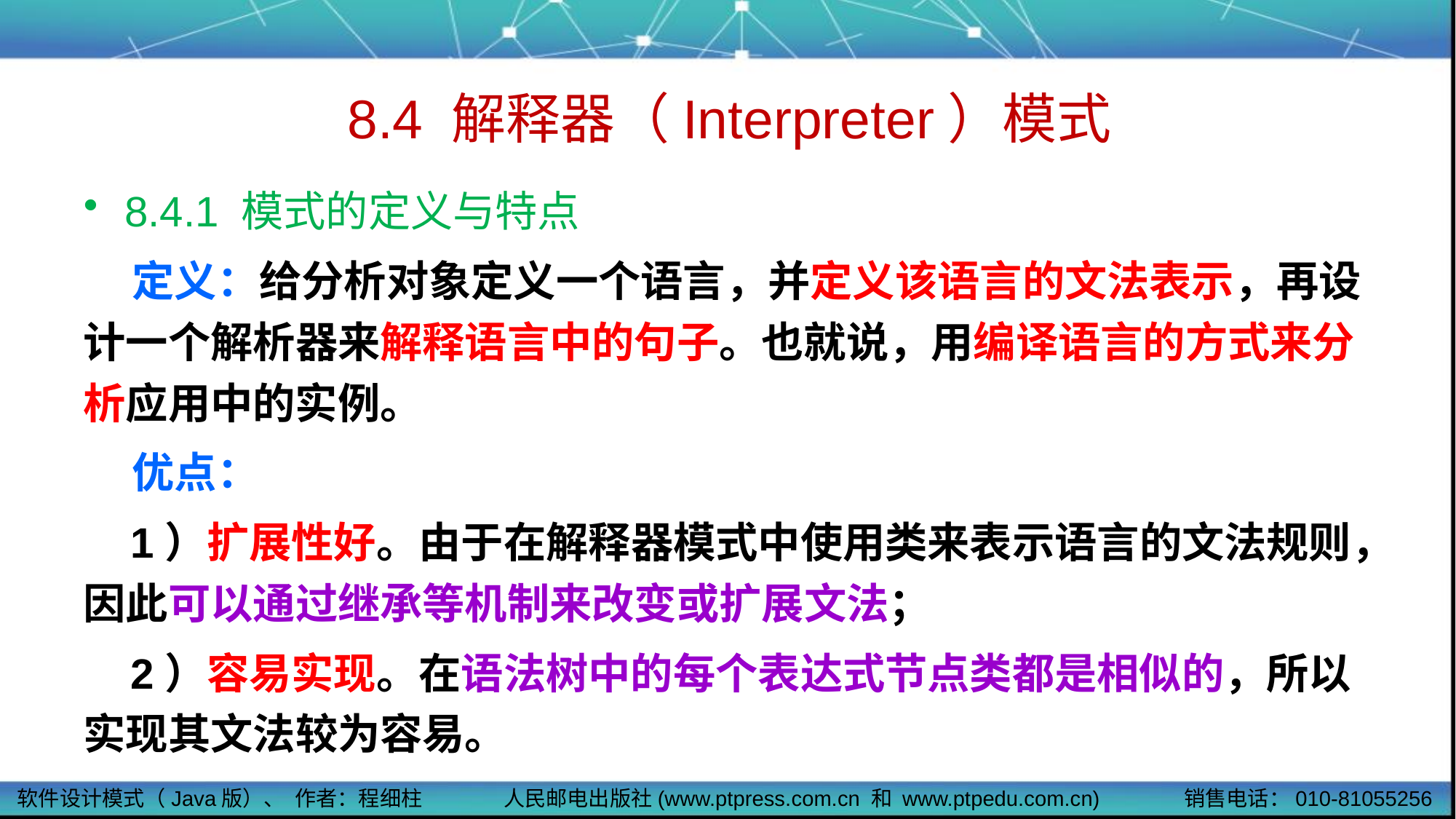

# 8.4 解释器（Interpreter）模式
8.4.1 模式的定义与特点
    定义：给分析对象定义一个语言，并定义该语言的文法表示，再设计一个解析器来解释语言中的句子。也就说，用编译语言的方式来分析应用中的实例。
    优点：
    1）扩展性好。由于在解释器模式中使用类来表示语言的文法规则，因此可以通过继承等机制来改变或扩展文法；
    2）容易实现。在语法树中的每个表达式节点类都是相似的，所以实现其文法较为容易。
软件设计模式（Java版）、  作者：程细柱
人民邮电出版社(www.ptpress.com.cn 和 www.ptpedu.com.cn)
销售电话：010-81055256